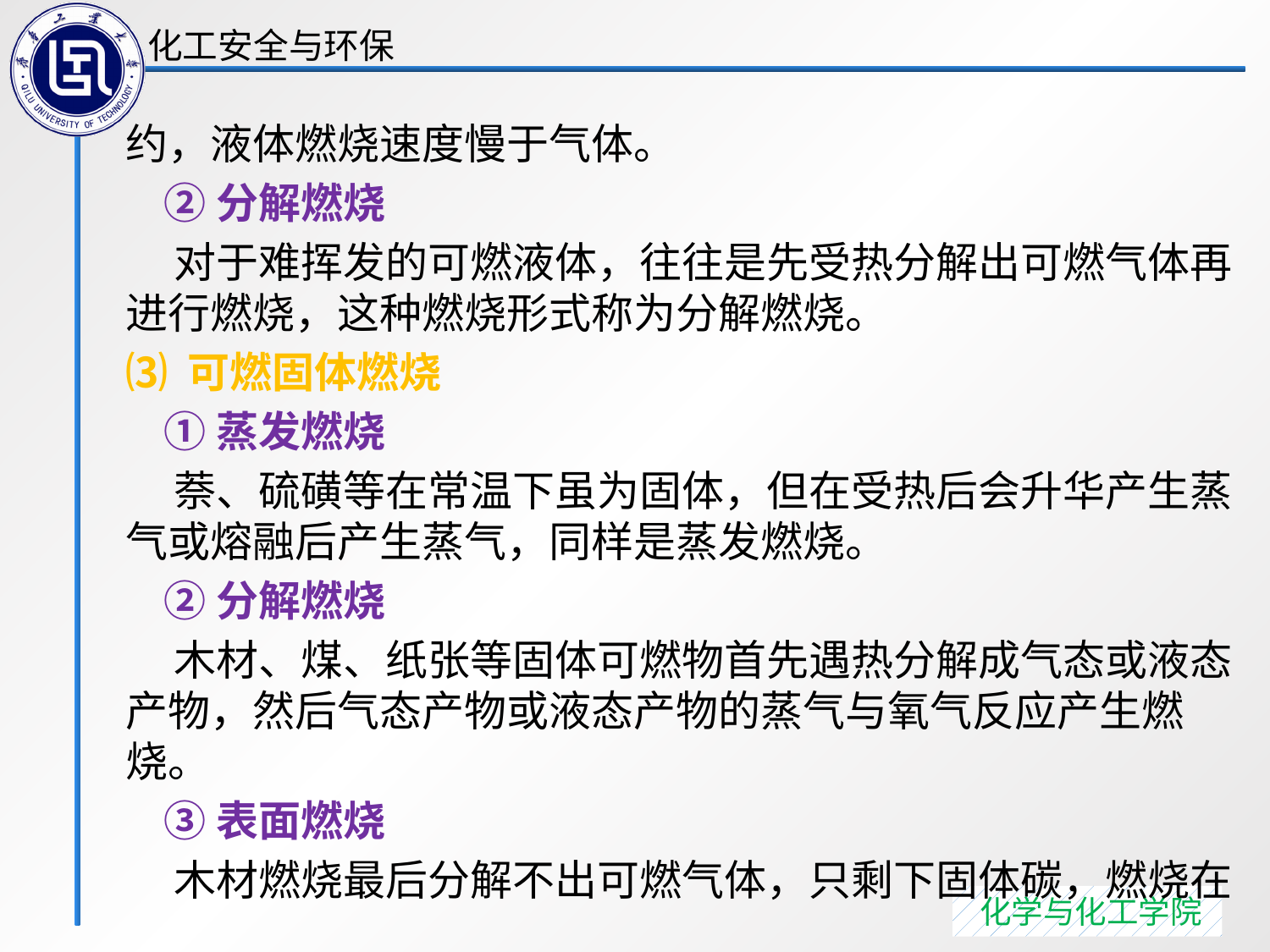

约，液体燃烧速度慢于气体。
    ②分解燃烧
    对于难挥发的可燃液体，往往是先受热分解出可燃气体再进行燃烧，这种燃烧形式称为分解燃烧。
⑶ 可燃固体燃烧
    ①蒸发燃烧
    萘、硫磺等在常温下虽为固体，但在受热后会升华产生蒸气或熔融后产生蒸气，同样是蒸发燃烧。
    ②分解燃烧
    木材、煤、纸张等固体可燃物首先遇热分解成气态或液态产物，然后气态产物或液态产物的蒸气与氧气反应产生燃烧。
    ③表面燃烧
    木材燃烧最后分解不出可燃气体，只剩下固体碳，燃烧在